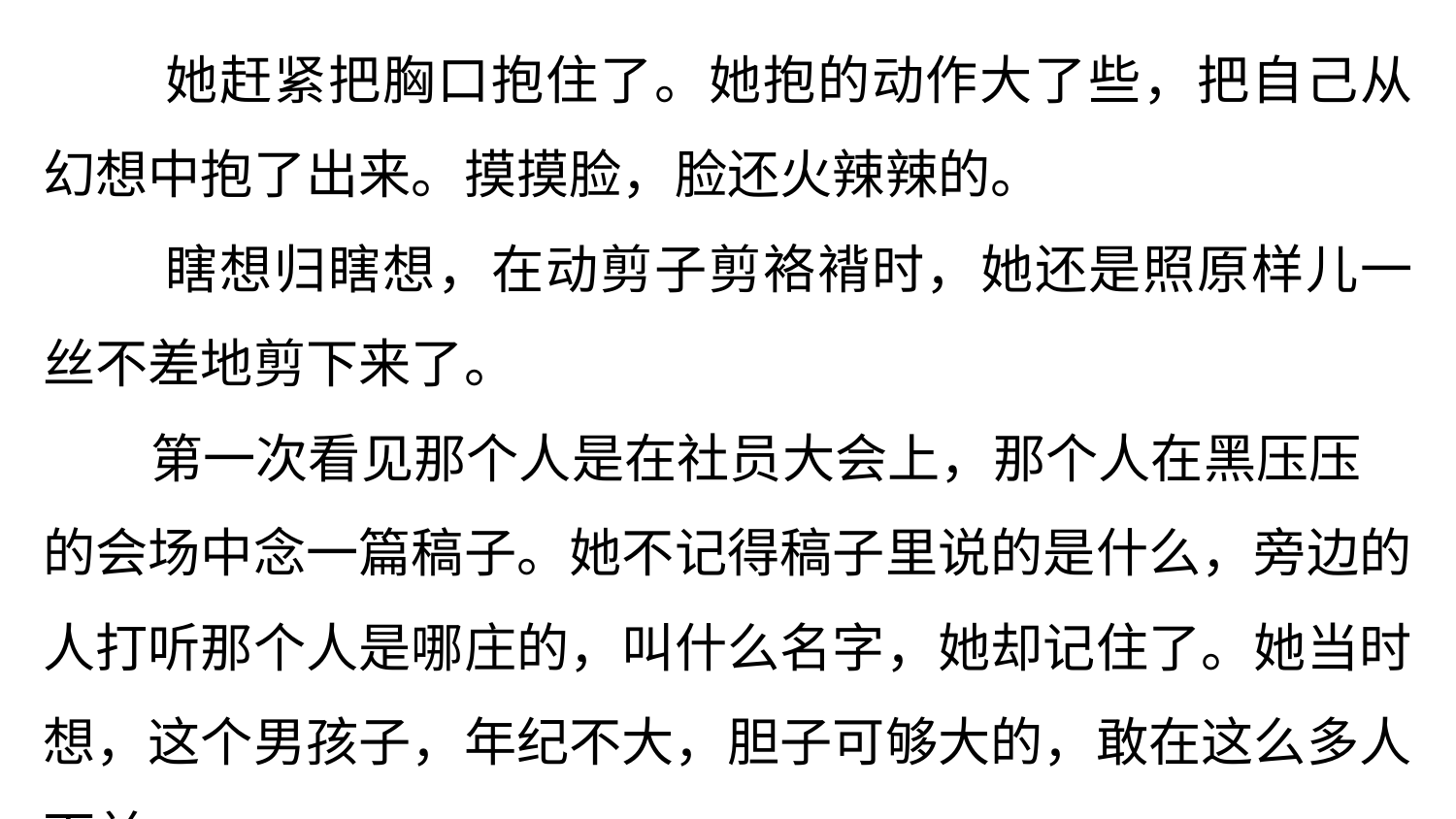

她赶紧把胸口抱住了。她抱的动作大了些，把自己从幻想中抱了出来。摸摸脸，脸还火辣辣的。
        瞎想归瞎想，在动剪子剪袼褙时，她还是照原样儿一丝不差地剪下来了。
        第一次看见那个人是在社员大会上，那个人在黑压压的会场中念一篇稿子。她不记得稿子里说的是什么，旁边的人打听那个人是哪庄的，叫什么名字，她却记住了。她当时想，这个男孩子，年纪不大，胆子可够大的，敢在这么多人面前